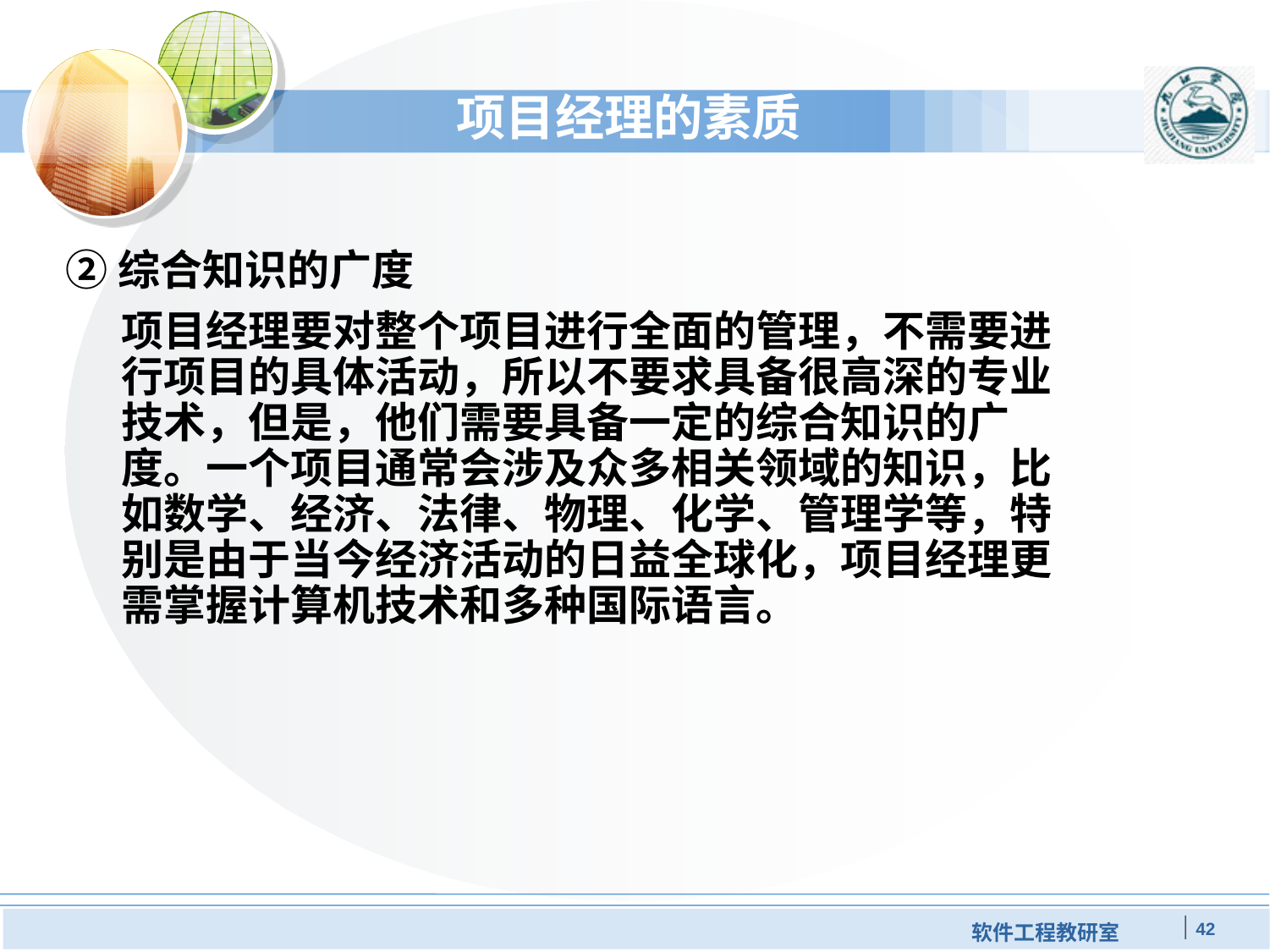

# 项目经理的素质
②综合知识的广度
项目经理要对整个项目进行全面的管理，不需要进行项目的具体活动，所以不要求具备很高深的专业技术，但是，他们需要具备一定的综合知识的广度。一个项目通常会涉及众多相关领域的知识，比如数学、经济、法律、物理、化学、管理学等，特别是由于当今经济活动的日益全球化，项目经理更需掌握计算机技术和多种国际语言。